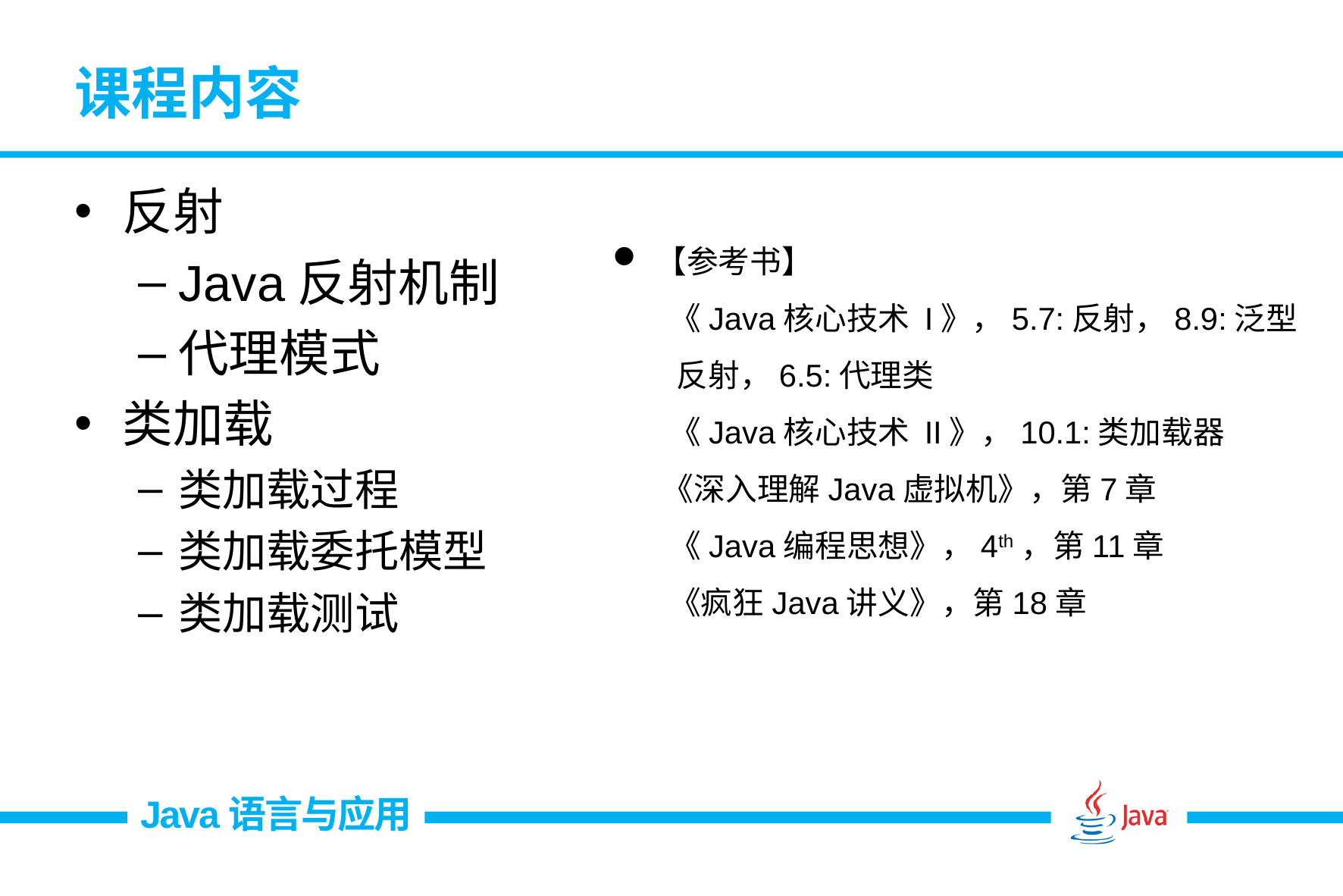

# 课程内容
反射
Java反射机制
代理模式
类加载
类加载过程
类加载委托模型
类加载测试

【参考书】
《Java核心技术 I》，5.7:反射，8.9:泛型反射，6.5:代理类
《Java核心技术 II》，10.1:类加载器
      《深入理解Java虚拟机》，第7章
《Java编程思想》，4th，第11章
《疯狂Java讲义》，第18章